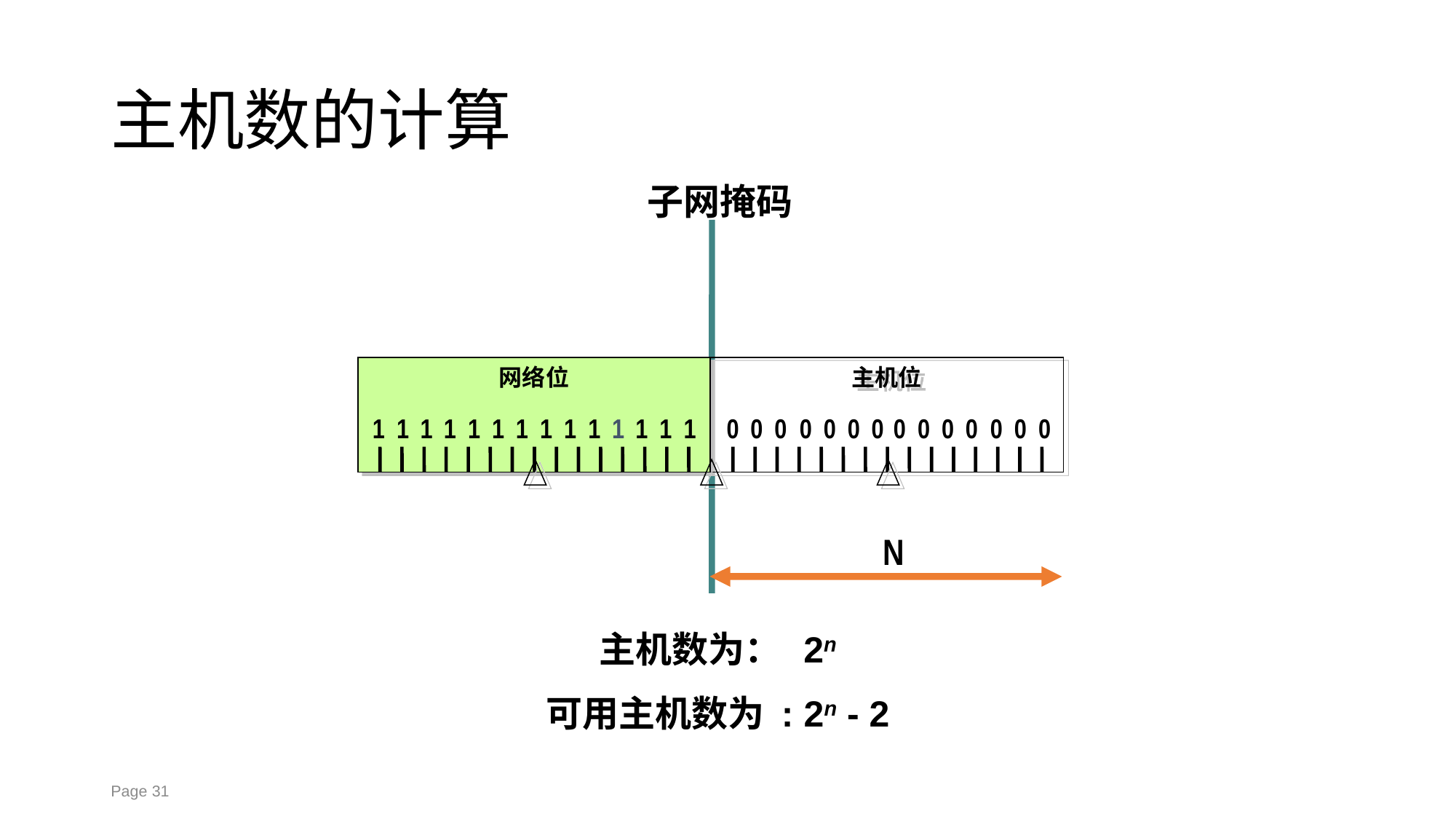

# 主机数的计算

子网掩码

网络位
主机位

1
1
1
1
1
1
1
1
1
1
1
1
1
1
0
0
0
0
0
0
0
0
0
0
0
0
0
0
N

主机数为： 2n
可用主机数为 : 2n - 2

Page 31